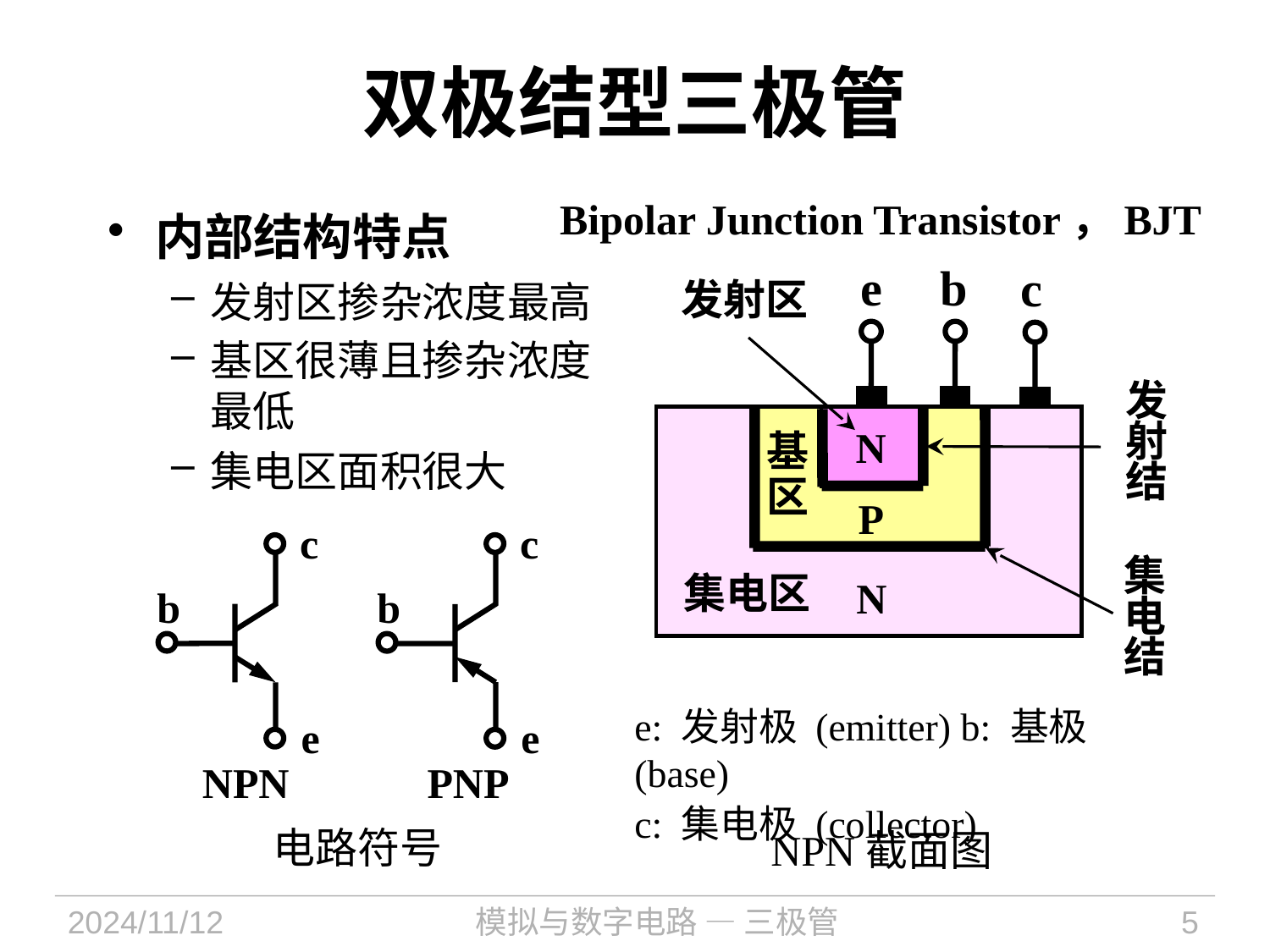

# 双极结型三极管
Bipolar Junction Transistor，BJT
内部结构特点
发射区掺杂浓度最高
基区很薄且掺杂浓度最低
集电区面积很大
e

b

c

发射区

发
射
结

集
电
结
N
基
区
P
c
b
e

NPN
c
b
e

PNP
集电区
N
e: 发射极 (emitter) b: 基极 (base)
c: 集电极 (collector)
电路符号
NPN截面图
2024/11/12
模拟与数字电路 — 三极管
5